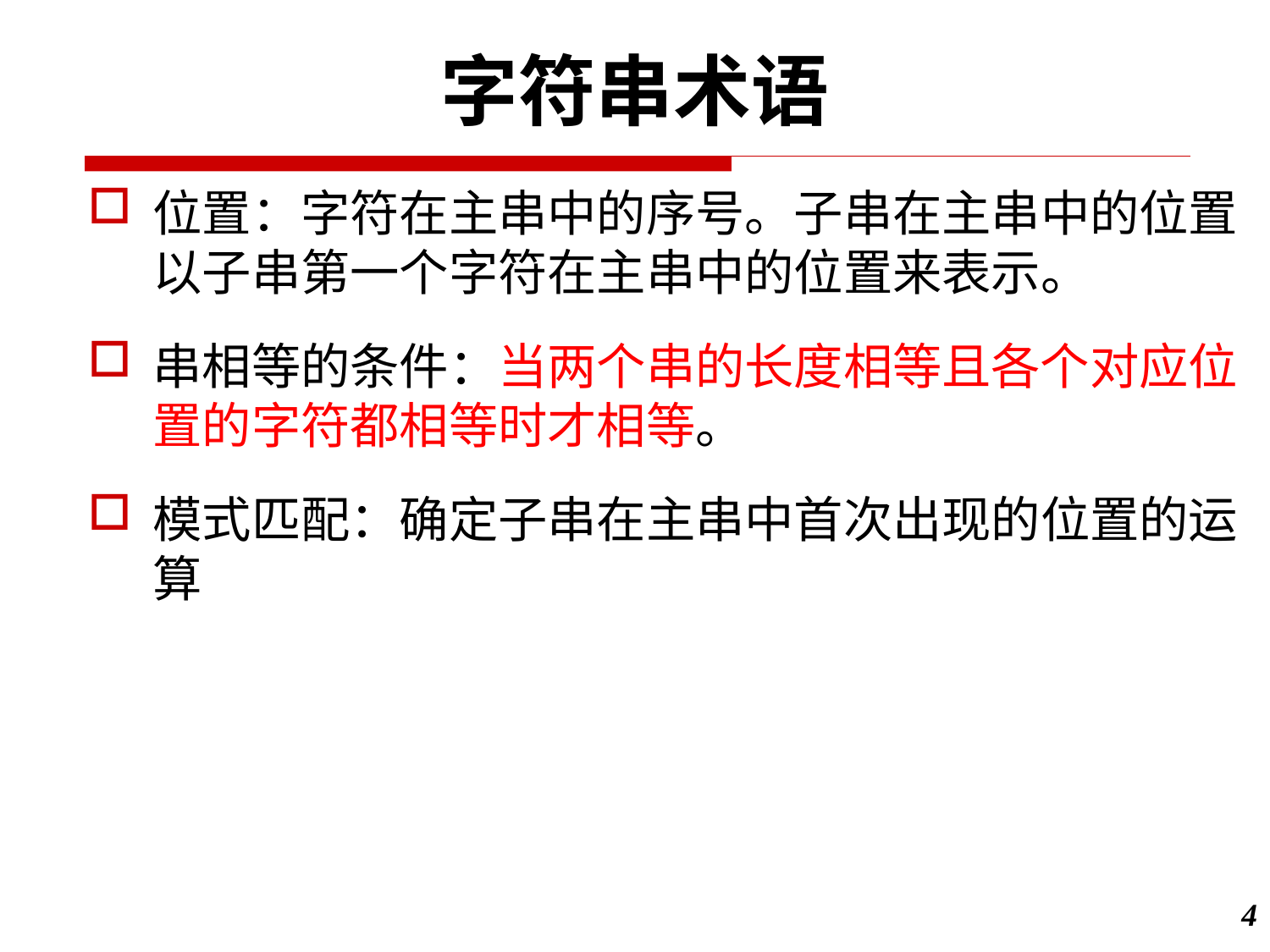

字符串术语
位置：字符在主串中的序号。子串在主串中的位置以子串第一个字符在主串中的位置来表示。
串相等的条件：当两个串的长度相等且各个对应位置的字符都相等时才相等。
模式匹配：确定子串在主串中首次出现的位置的运算
4